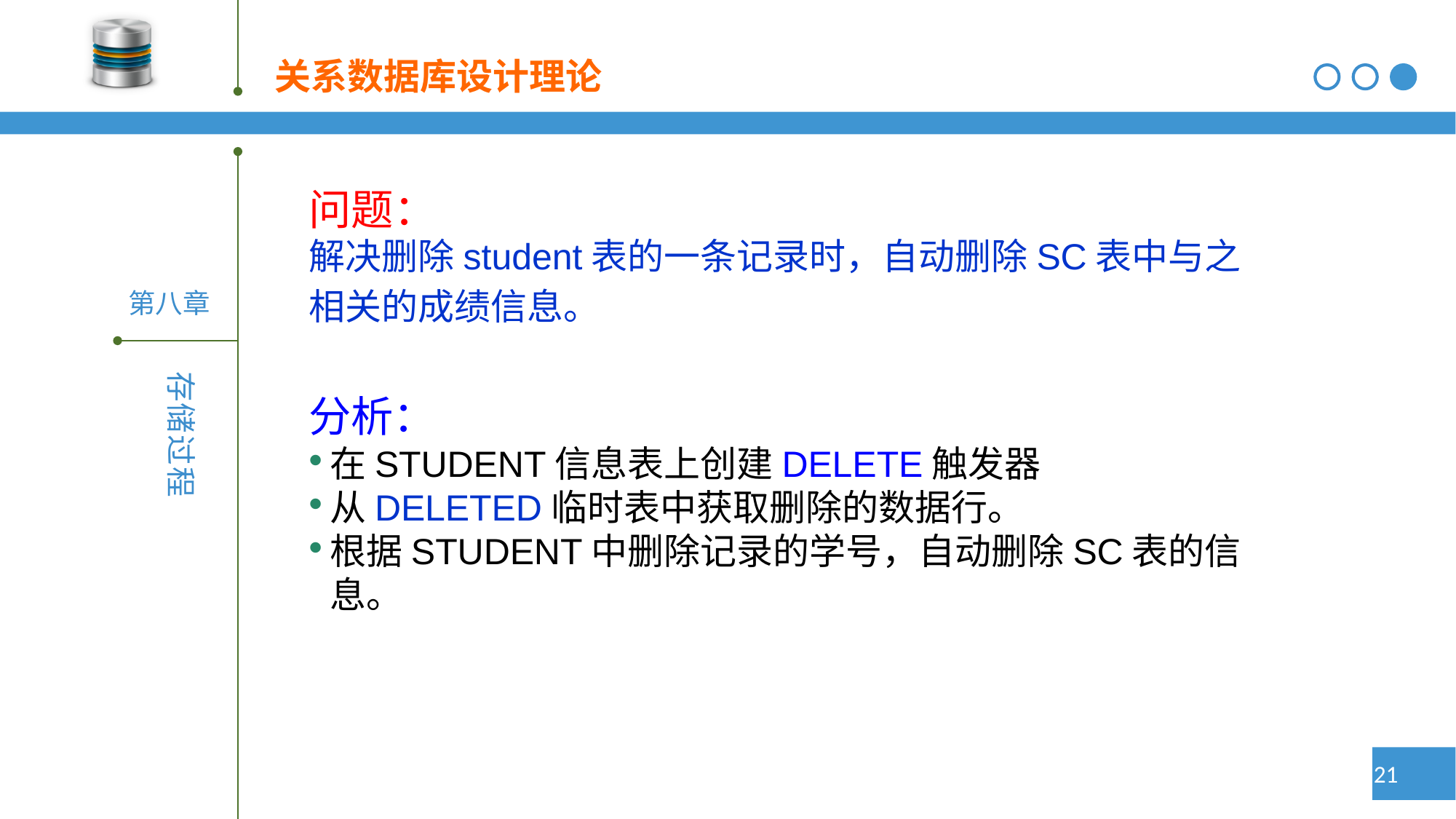

问题：
解决删除student表的一条记录时，自动删除SC表中与之相关的成绩信息。
分析：
在STUDENT信息表上创建DELETE触发器
从DELETED临时表中获取删除的数据行。
根据STUDENT中删除记录的学号，自动删除SC表的信息。